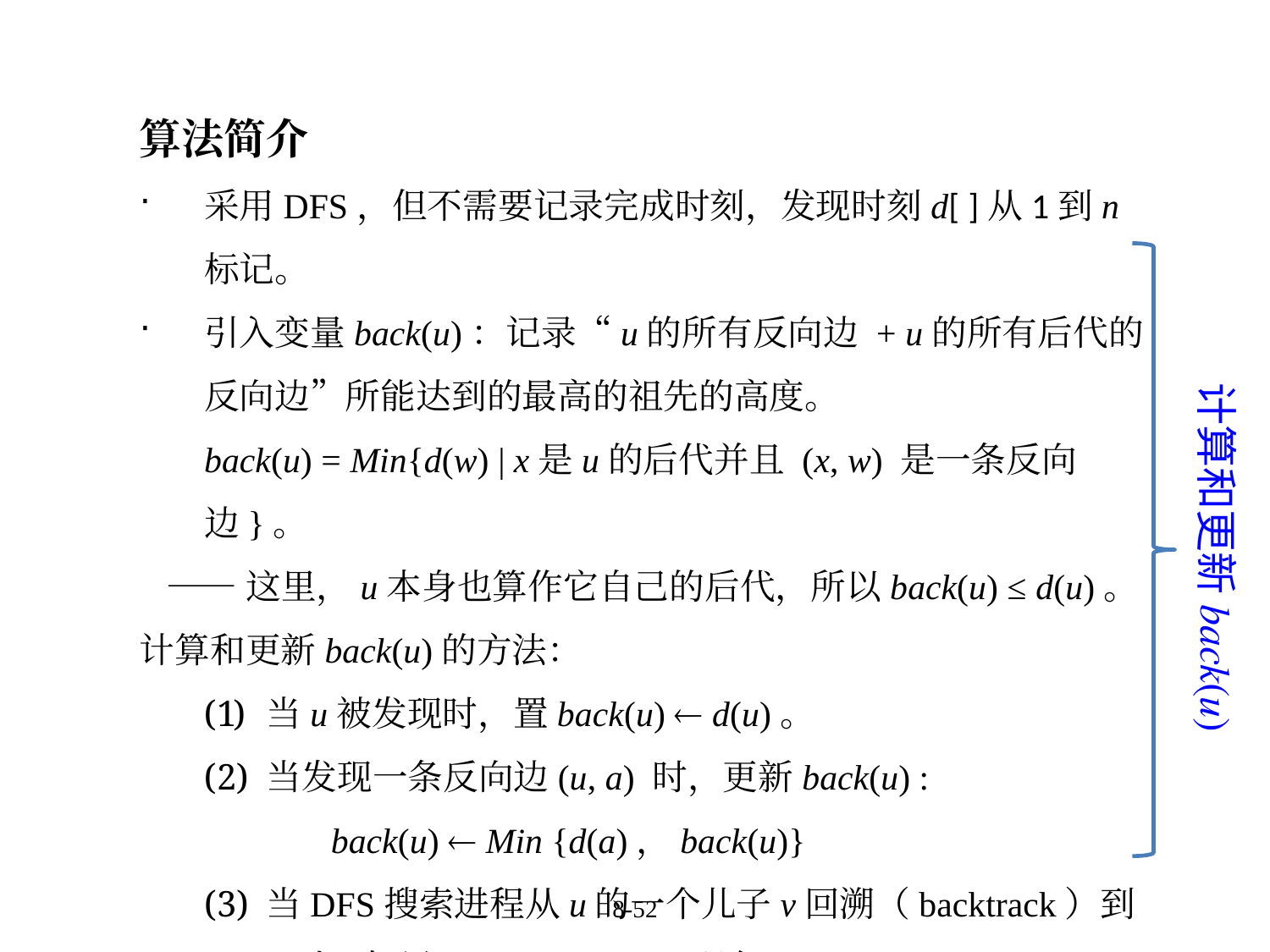

算法简介
采用DFS，但不需要记录完成时刻，发现时刻d[ ]从1到n标记。
引入变量back(u)：记录“u的所有反向边 + u的所有后代的反向边”所能达到的最高的祖先的高度。
	back(u) = Min{d(w) | x是u的后代并且 (x, w) 是一条反向边}。
   ——这里，u本身也算作它自己的后代，所以back(u) ≤ d(u)。
计算和更新back(u)的方法：
当u被发现时，置back(u) ← d(u)。
当发现一条反向边(u, a) 时，更新back(u) :
	back(u) ← Min {d(a)，back(u)}
当DFS搜索进程从u的一个儿子v回溯（backtrack）到u时，如果back(v) < d(u)，那么back(u) ← Min{back(v)，back(u)}。

计算和更新back(u)
8-52